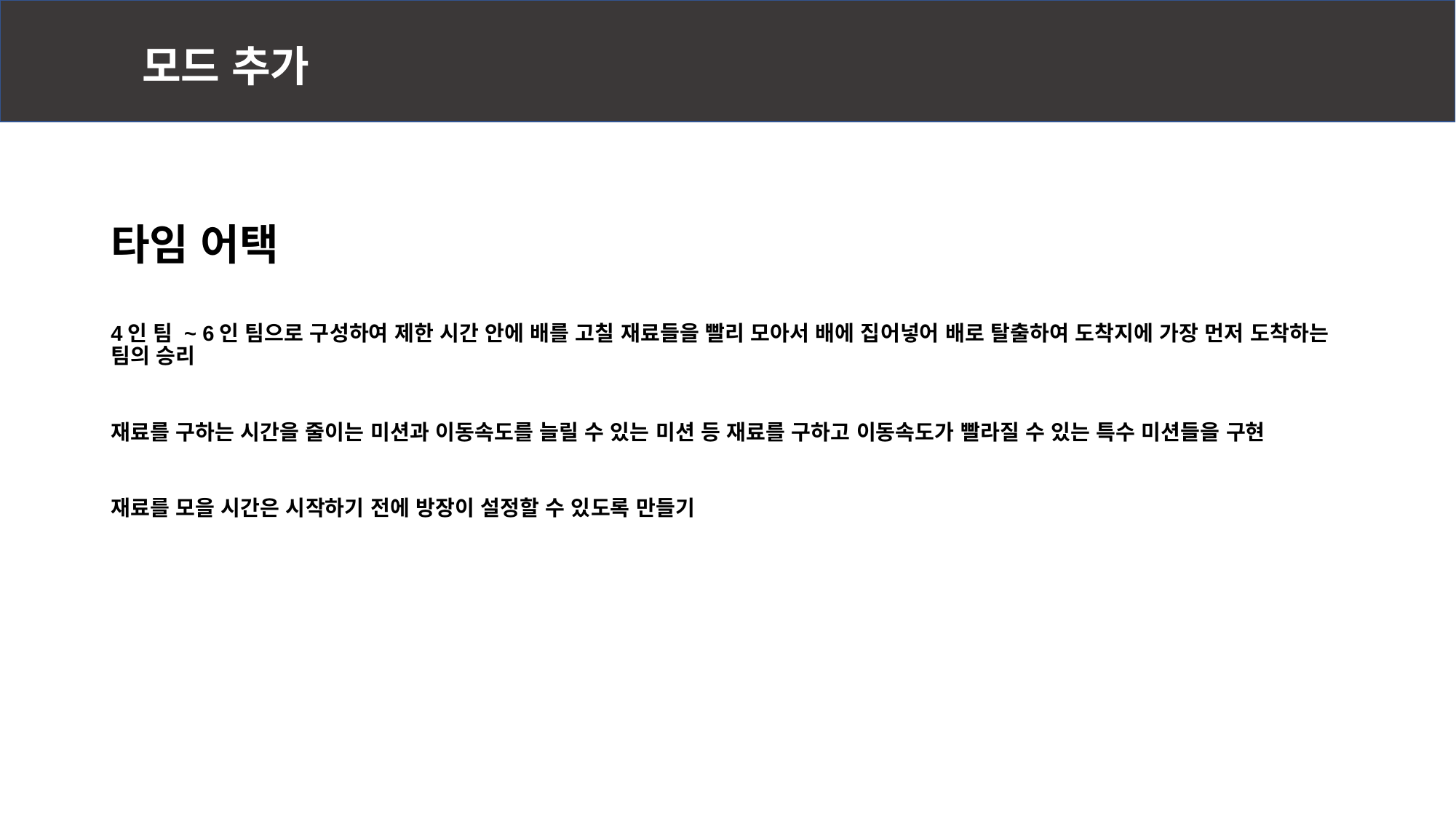

모드 추가
타임 어택

4인 팀 ~ 6인 팀으로 구성하여 제한 시간 안에 배를 고칠 재료들을 빨리 모아서 배에 집어넣어 배로 탈출하여 도착지에 가장 먼저 도착하는 팀의 승리

재료를 구하는 시간을 줄이는 미션과 이동속도를 늘릴 수 있는 미션 등 재료를 구하고 이동속도가 빨라질 수 있는 특수 미션들을 구현

재료를 모을 시간은 시작하기 전에 방장이 설정할 수 있도록 만들기